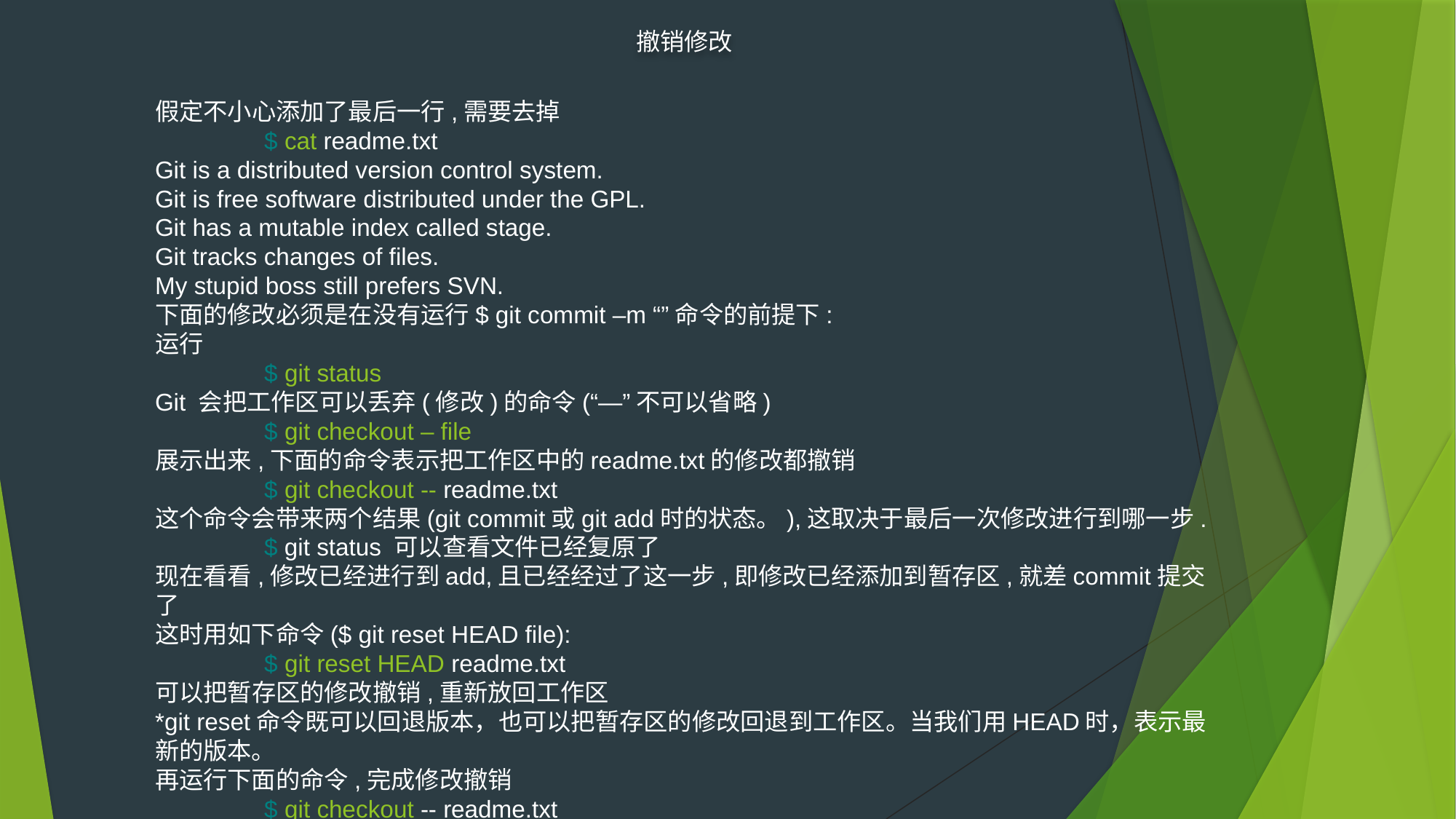

撤销修改
假定不小心添加了最后一行,需要去掉
	$ cat readme.txt
Git is a distributed version control system.
Git is free software distributed under the GPL.
Git has a mutable index called stage.
Git tracks changes of files.
My stupid boss still prefers SVN.
下面的修改必须是在没有运行$ git commit –m “”命令的前提下:
运行
	$ git status
Git 会把工作区可以丢弃(修改)的命令(“—”不可以省略)
	$ git checkout – file
展示出来,下面的命令表示把工作区中的readme.txt的修改都撤销
	$ git checkout -- readme.txt
这个命令会带来两个结果(git commit或git add时的状态。),这取决于最后一次修改进行到哪一步.
	$ git status 可以查看文件已经复原了
现在看看,修改已经进行到add,且已经经过了这一步,即修改已经添加到暂存区,就差commit提交了
这时用如下命令($ git reset HEAD file):
	$ git reset HEAD readme.txt
可以把暂存区的修改撤销,重新放回工作区
*git reset命令既可以回退版本，也可以把暂存区的修改回退到工作区。当我们用HEAD时，表示最新的版本。
再运行下面的命令,完成修改撤销
	$ git checkout -- readme.txt